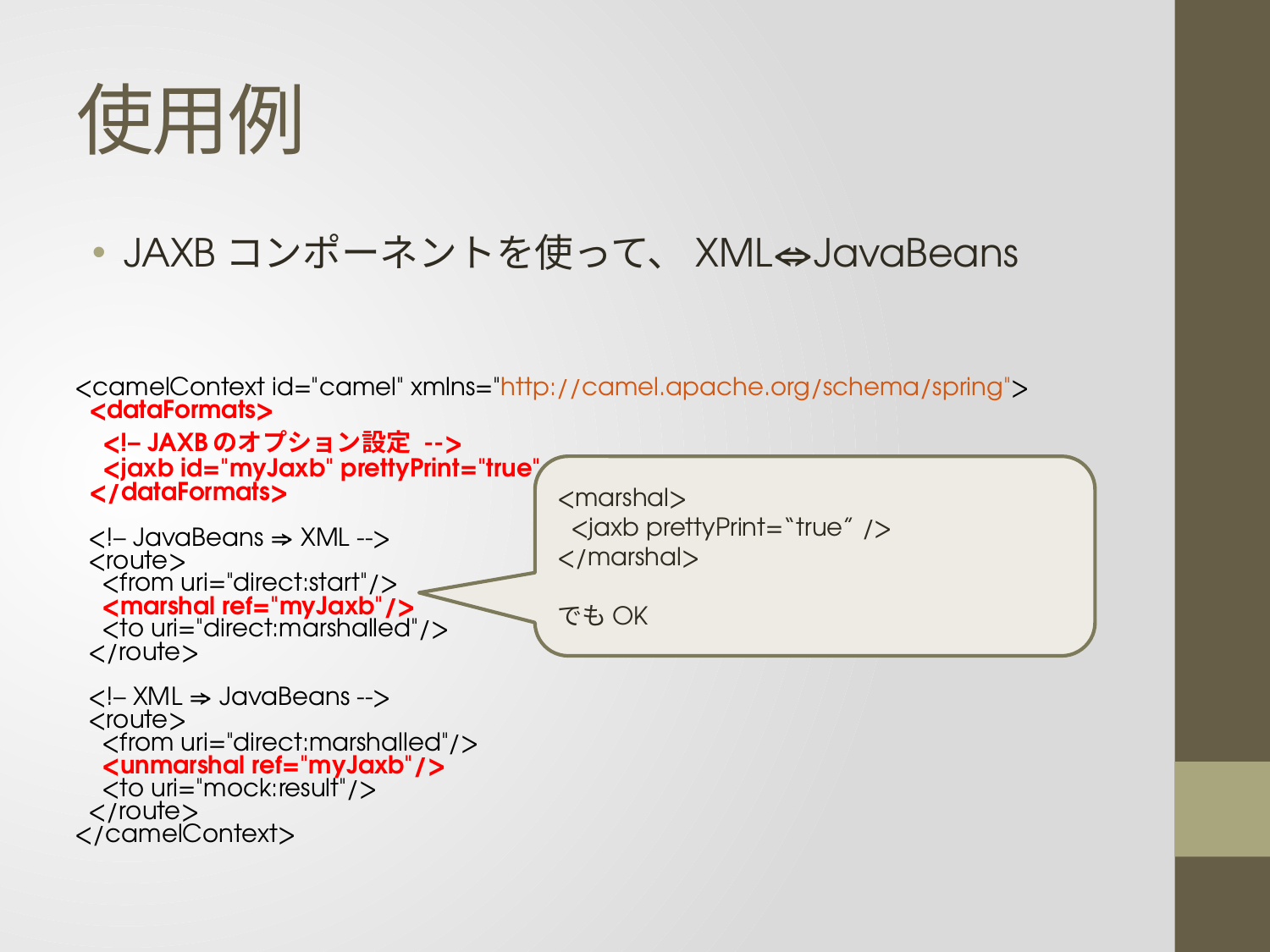

# 使用例
JAXBコンポーネントを使って、XML⇔JavaBeans
| <camelContext id="camel" xmlns="http://camel.apache.org/schema/spring">   <dataFormats> <!– JAXBのオプション設定 -->     <jaxb id="myJaxb" prettyPrint="true" />   </dataFormats>   <!– JavaBeans ⇒ XML -->   <route>     <from uri="direct:start"/>     <marshal ref="myJaxb"/>     <to uri="direct:marshalled"/>   </route> <!– XML ⇒ JavaBeans -->   <route>     <from uri="direct:marshalled"/>     <unmarshal ref="myJaxb"/>     <to uri="mock:result"/>   </route>  </camelContext> |
| --- |
<marshal>
  <jaxb prettyPrint=“true” />
</marshal>

でもOK